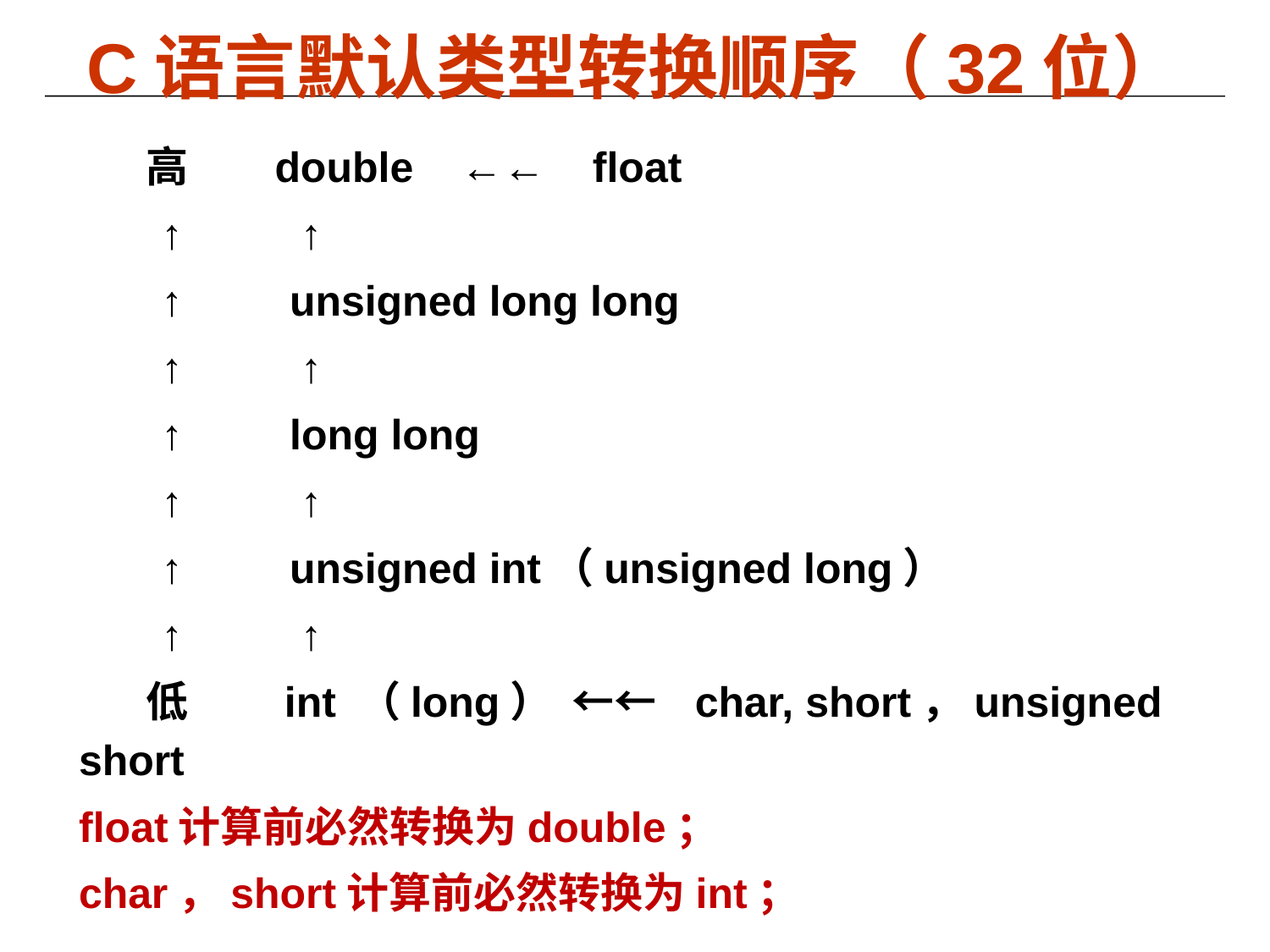

# C语言默认类型转换顺序（32位）
      高        double    ←←    float
       ↑          ↑
       ↑         unsigned long long
       ↑          ↑
       ↑         long long
       ↑          ↑
       ↑         unsigned int（unsigned long）
       ↑          ↑
      低         int （long）  ←←   char, short，unsigned short
float计算前必然转换为double；
char，short计算前必然转换为int；